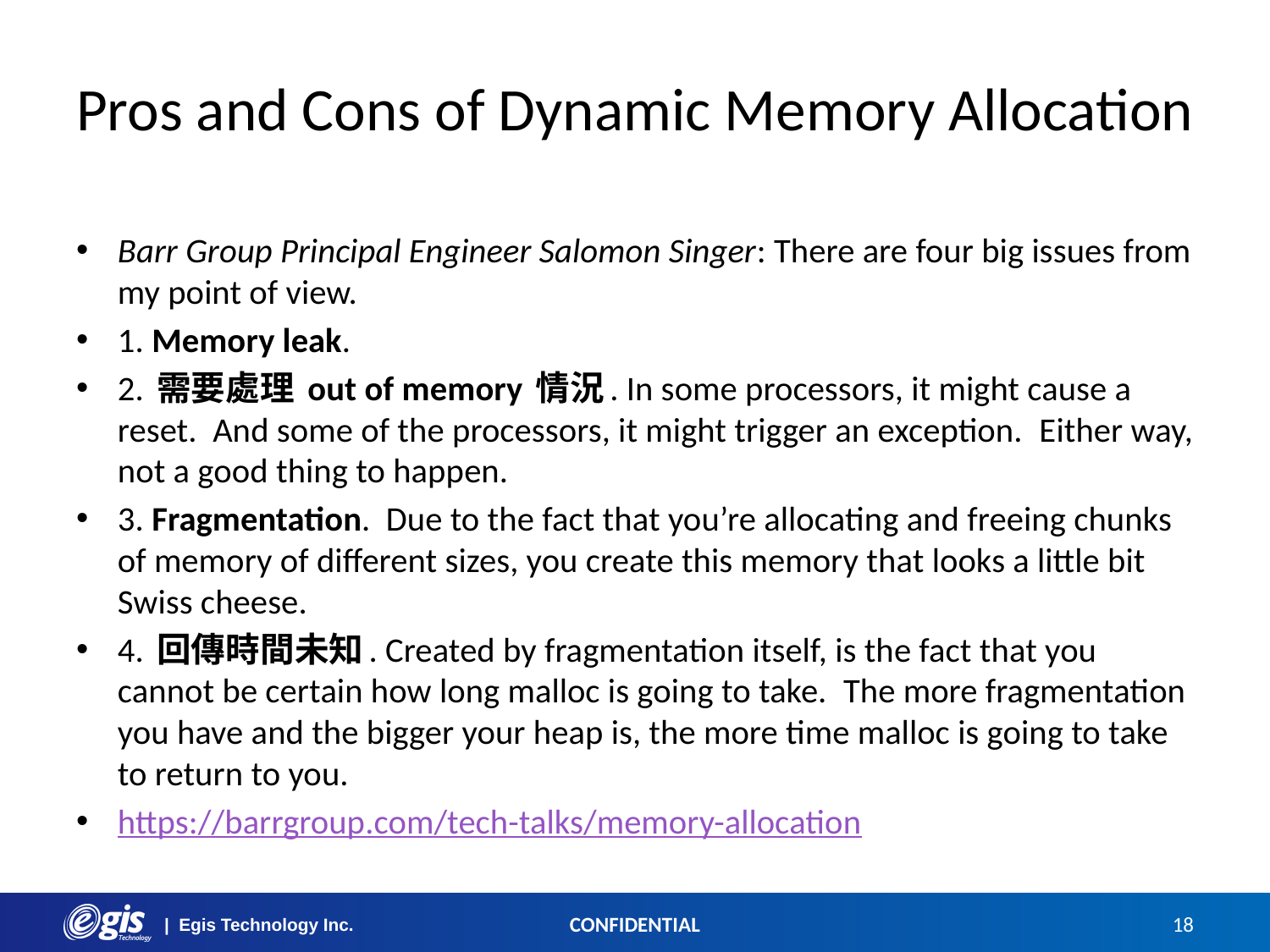

# Pros and Cons of Dynamic Memory Allocation
Barr Group Principal Engineer Salomon Singer: There are four big issues from my point of view.
1. Memory leak.
2. 需要處理 out of memory 情況. In some processors, it might cause a reset.  And some of the processors, it might trigger an exception.  Either way, not a good thing to happen.
3. Fragmentation.  Due to the fact that you’re allocating and freeing chunks of memory of different sizes, you create this memory that looks a little bit Swiss cheese.
4. 回傳時間未知. Created by fragmentation itself, is the fact that you cannot be certain how long malloc is going to take.  The more fragmentation you have and the bigger your heap is, the more time malloc is going to take to return to you.
https://barrgroup.com/tech-talks/memory-allocation